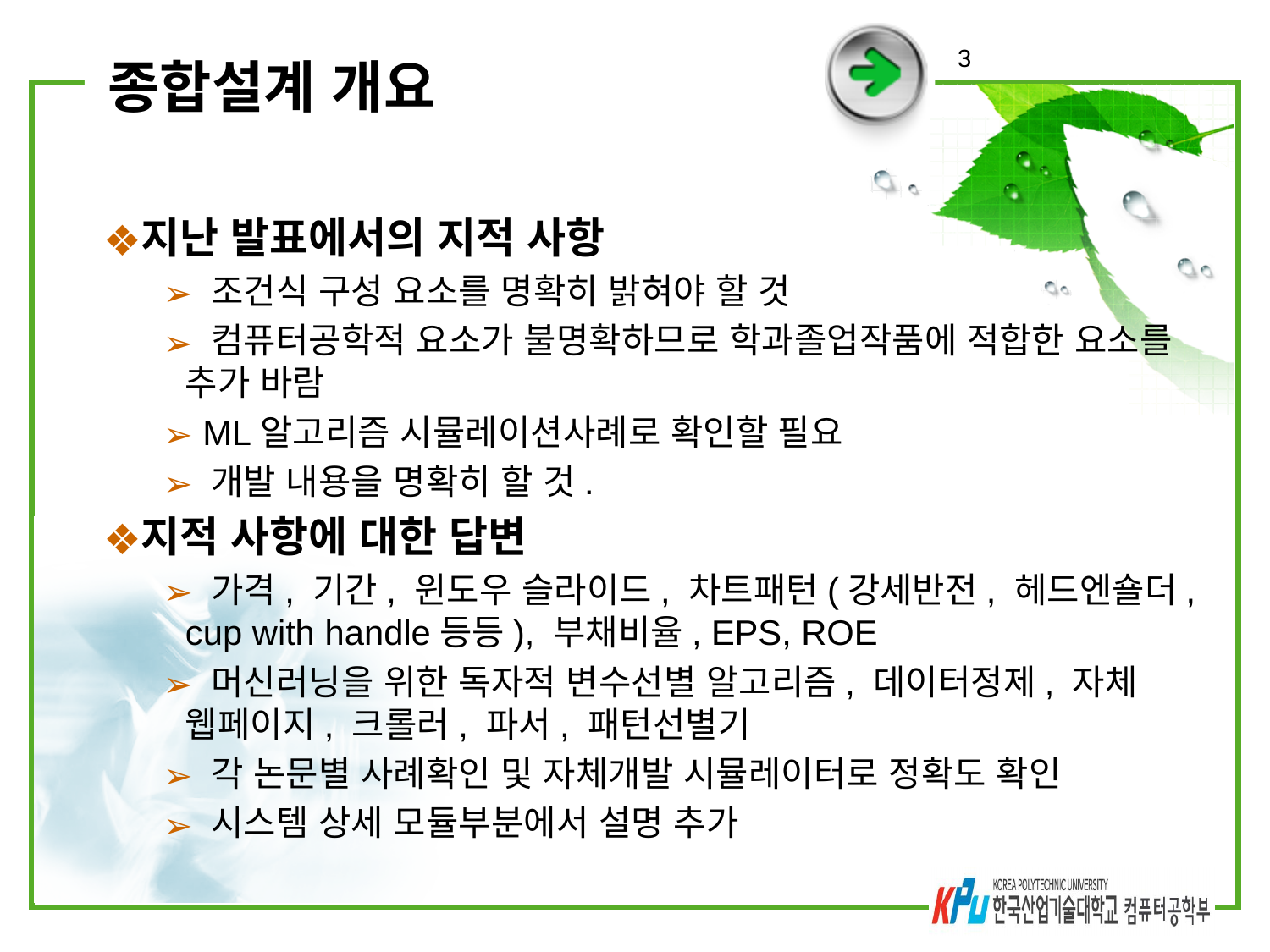

3
# 종합설계 개요
지난 발표에서의 지적 사항
 조건식 구성 요소를 명확히 밝혀야 할 것
 컴퓨터공학적 요소가 불명확하므로 학과졸업작품에 적합한 요소를 추가 바람
 ML알고리즘 시뮬레이션사례로 확인할 필요
 개발 내용을 명확히 할 것.
지적 사항에 대한 답변
 가격, 기간, 윈도우 슬라이드, 차트패턴(강세반전, 헤드엔숄더, cup with handle등등), 부채비율, EPS, ROE
 머신러닝을 위한 독자적 변수선별 알고리즘, 데이터정제, 자체 웹페이지, 크롤러, 파서, 패턴선별기
 각 논문별 사례확인 및 자체개발 시뮬레이터로 정확도 확인
 시스템 상세 모듈부분에서 설명 추가